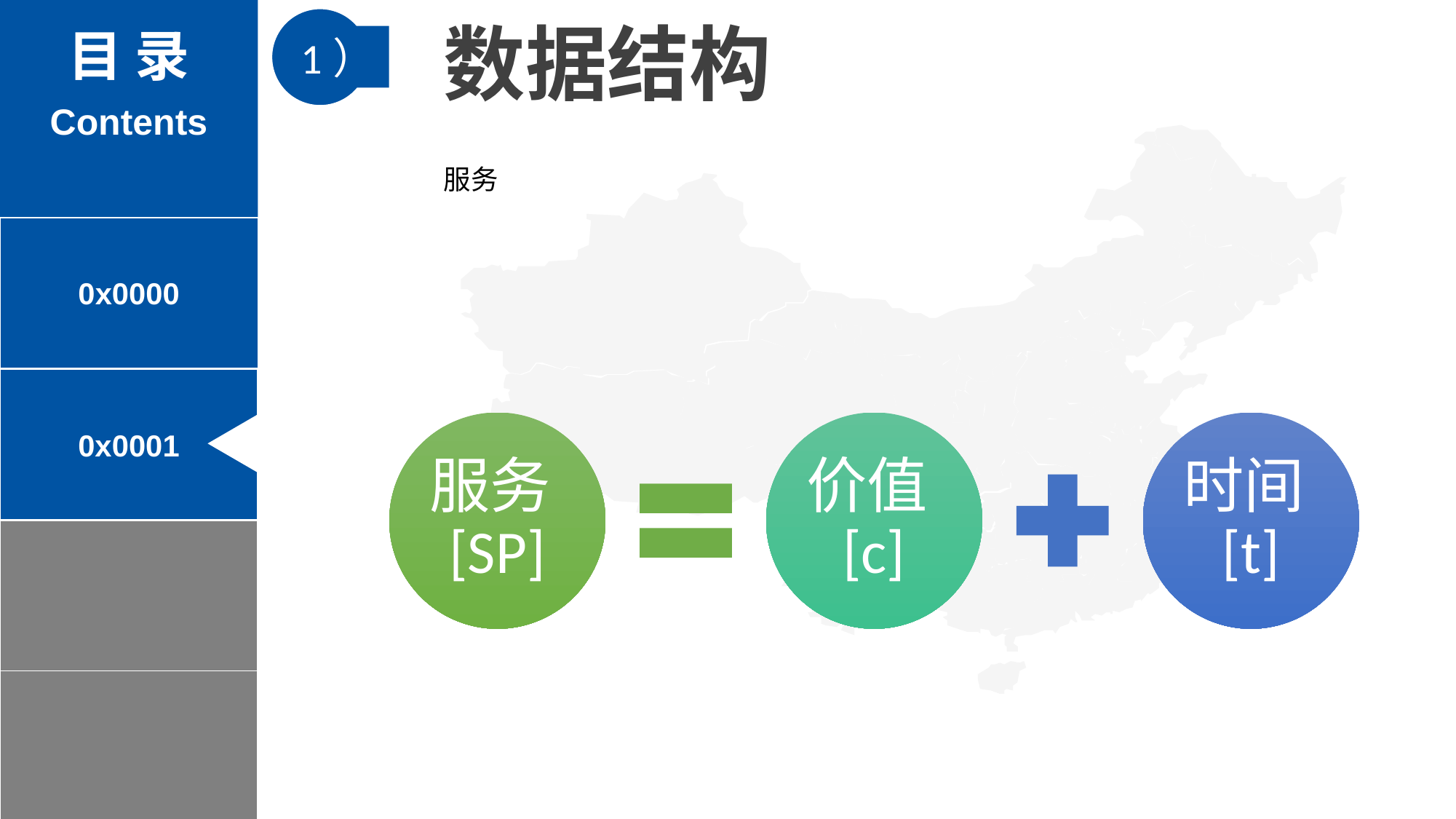

数据结构

1）
目 录
Contents
服务
时间[t]

价值[c]

服务[SP]
0x0000
0x0001